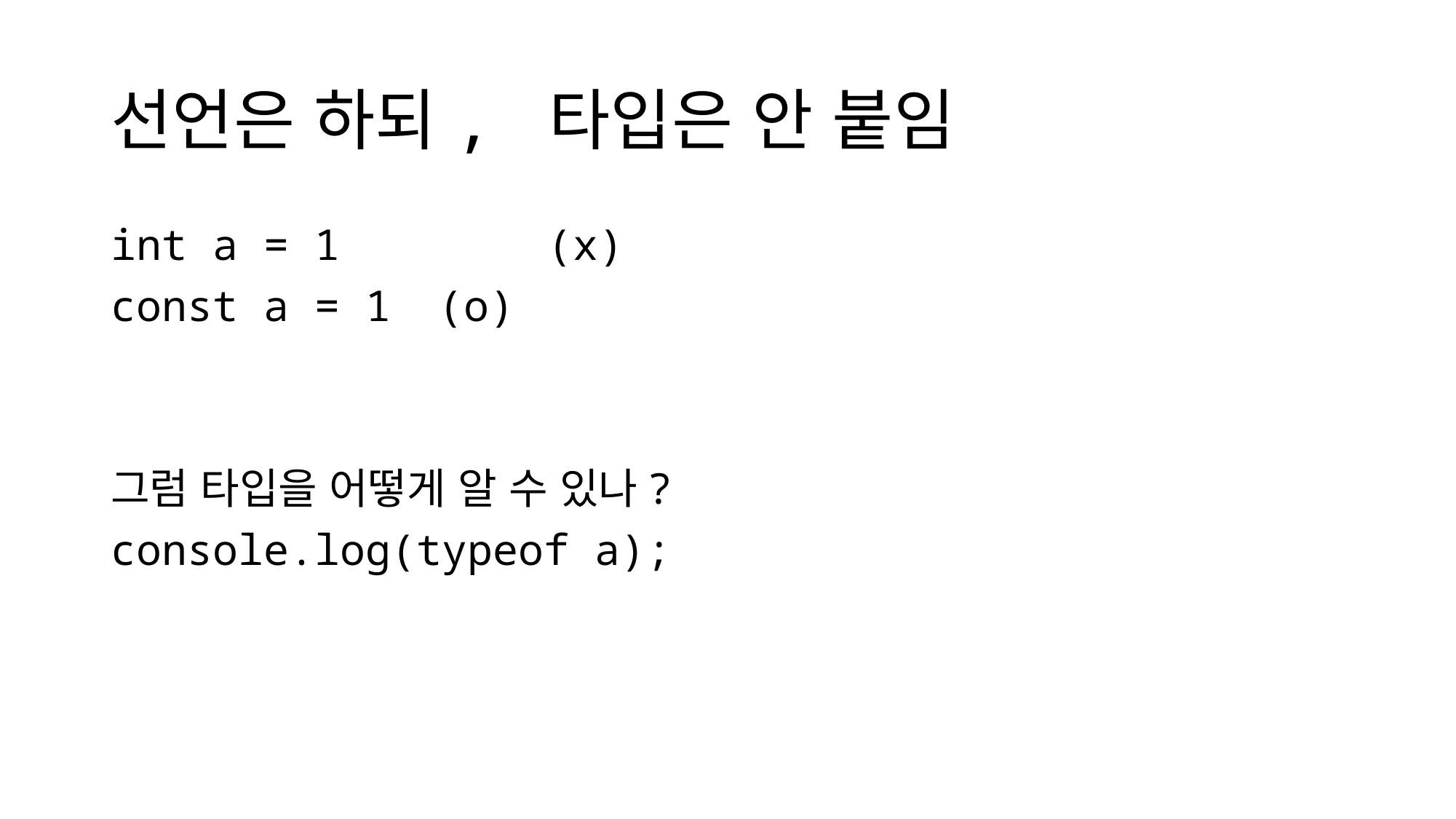

# 선언은 하되, 타입은 안 붙임
int a = 1		(x)
const a = 1 	(o)

그럼 타입을 어떻게 알 수 있나?
console.log(typeof a);